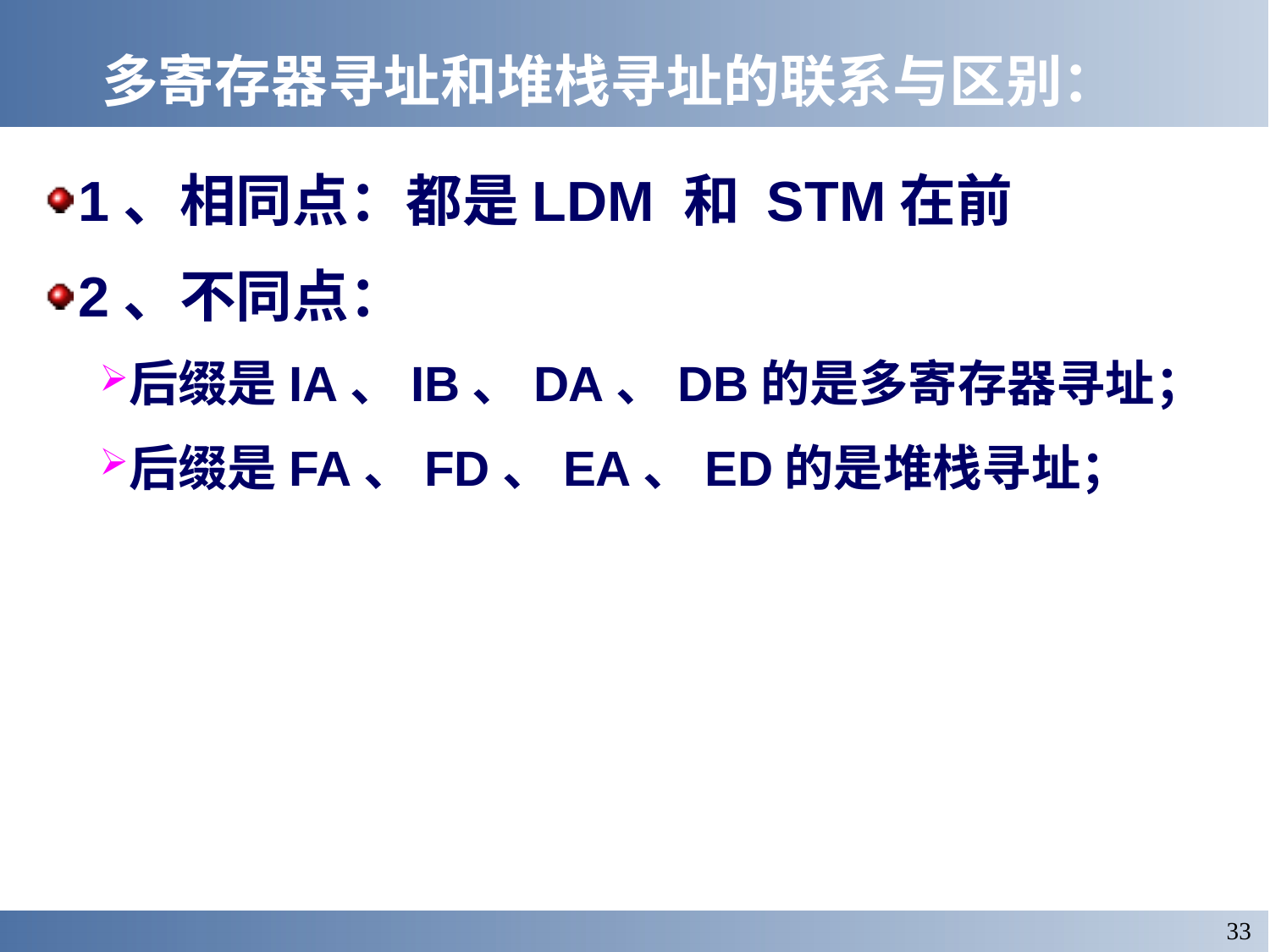

多寄存器寻址和堆栈寻址的联系与区别：
1、相同点：都是LDM 和 STM在前
2、不同点：
后缀是IA、IB、DA、DB的是多寄存器寻址；
后缀是FA、FD、EA、ED的是堆栈寻址；